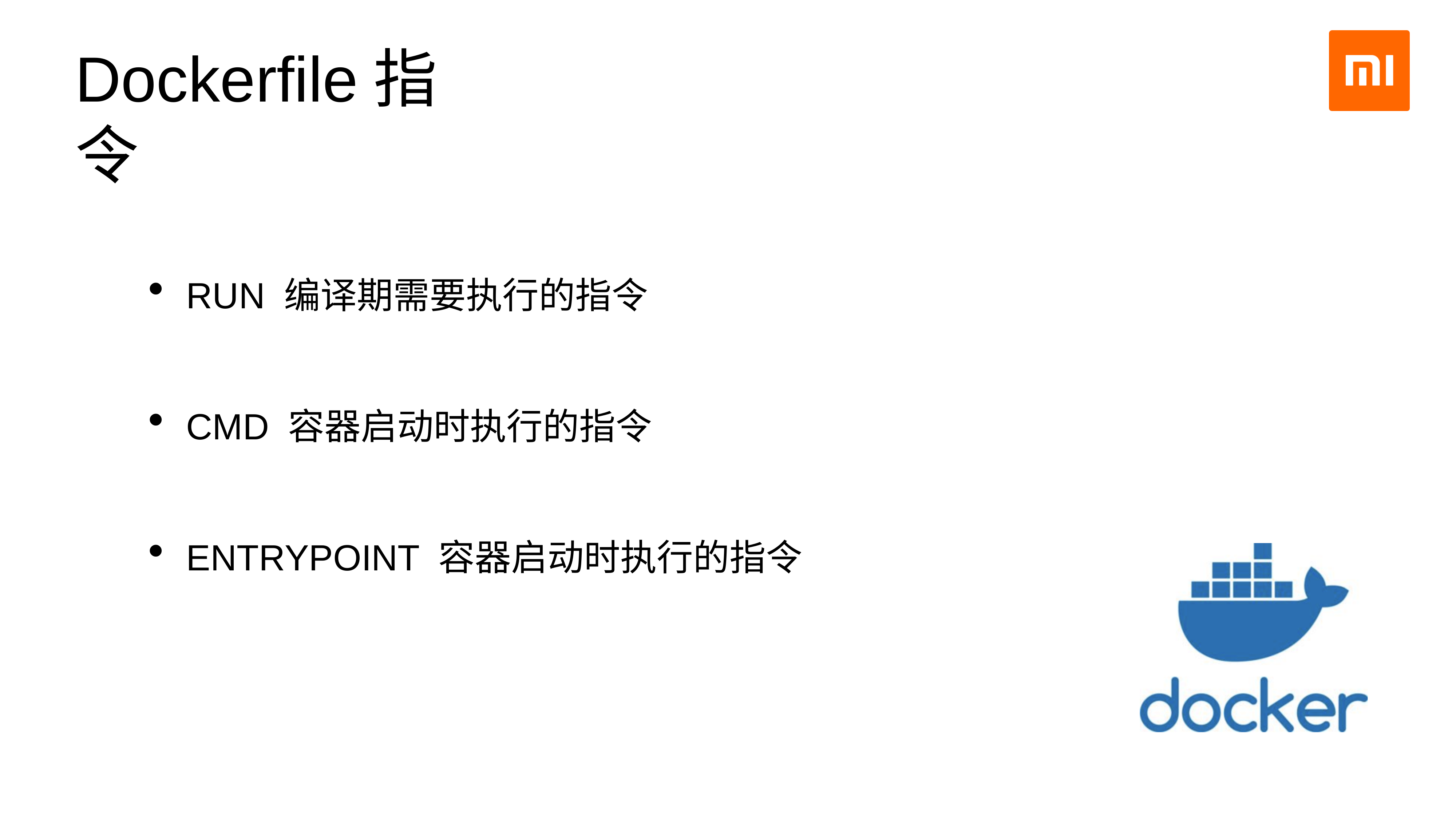

Dockerfile指令
RUN 编译期需要执行的指令

CMD 容器启动时执行的指令

ENTRYPOINT 容器启动时执行的指令